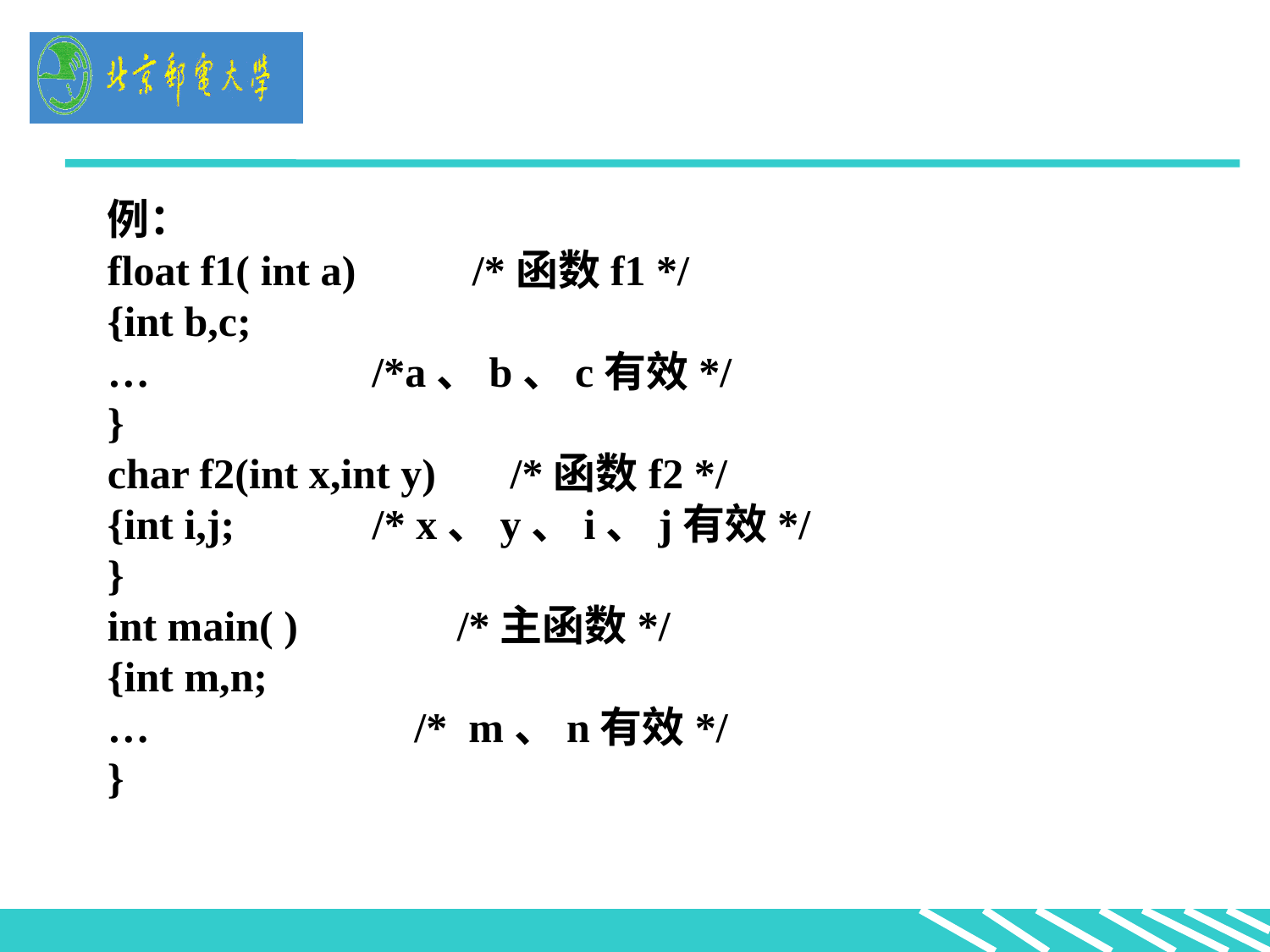

例：
float f1( int a)           /*函数f1 */
{int b,c;
…                     /*a、b、c有效*/
}
char f2(int x,int y)       /*函数f2 */
{int i,j;             /* x、y、i、j有效*/
}
int main( )               /*主函数*/
{int m,n;
…                         /*  m、n有效*/
}